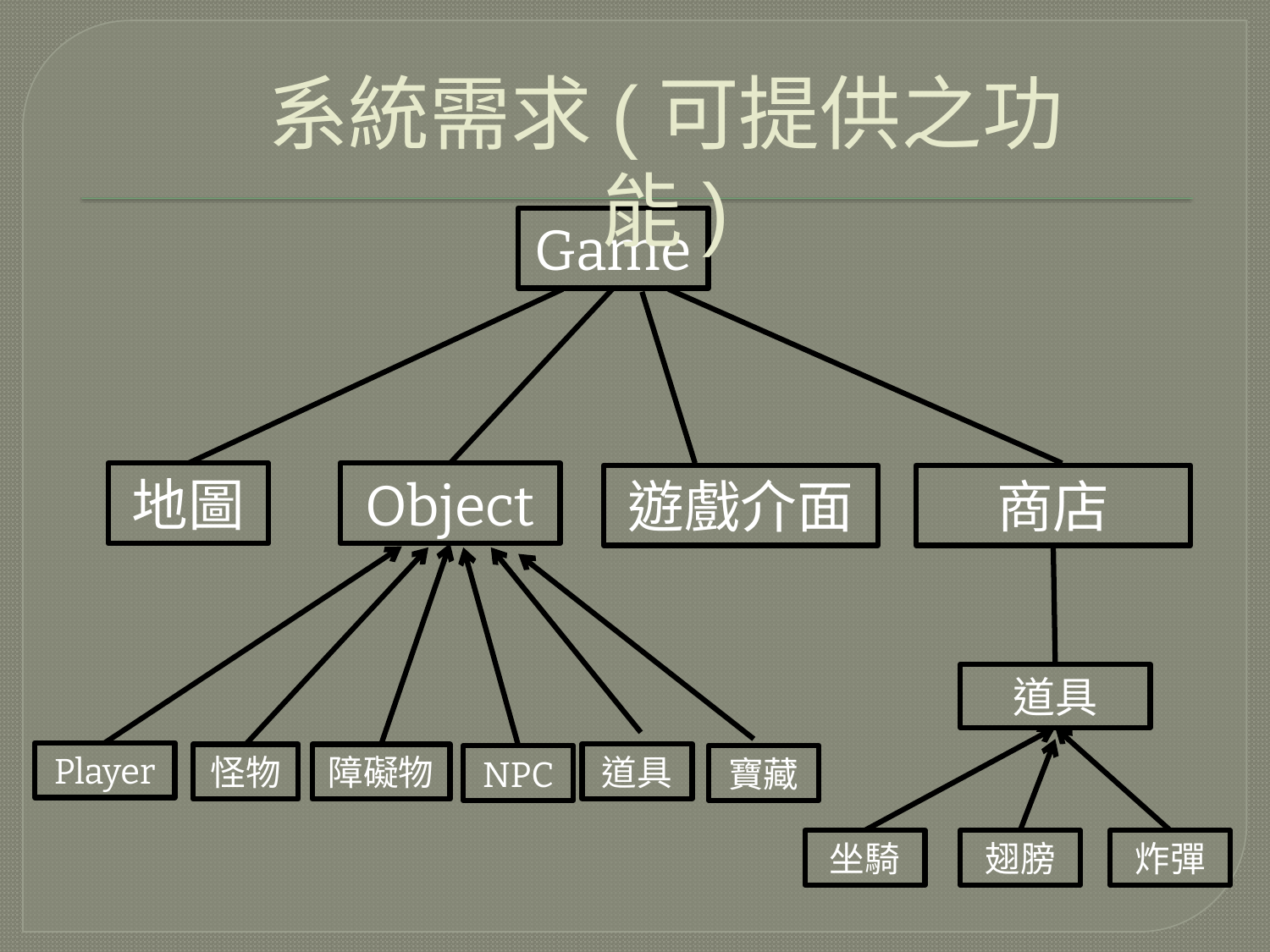

系統需求(可提供之功能)
Game
地圖
Object
遊戲介面
商店
道具
Player
道具
怪物
障礙物
NPC
寶藏
坐騎
翅膀
炸彈